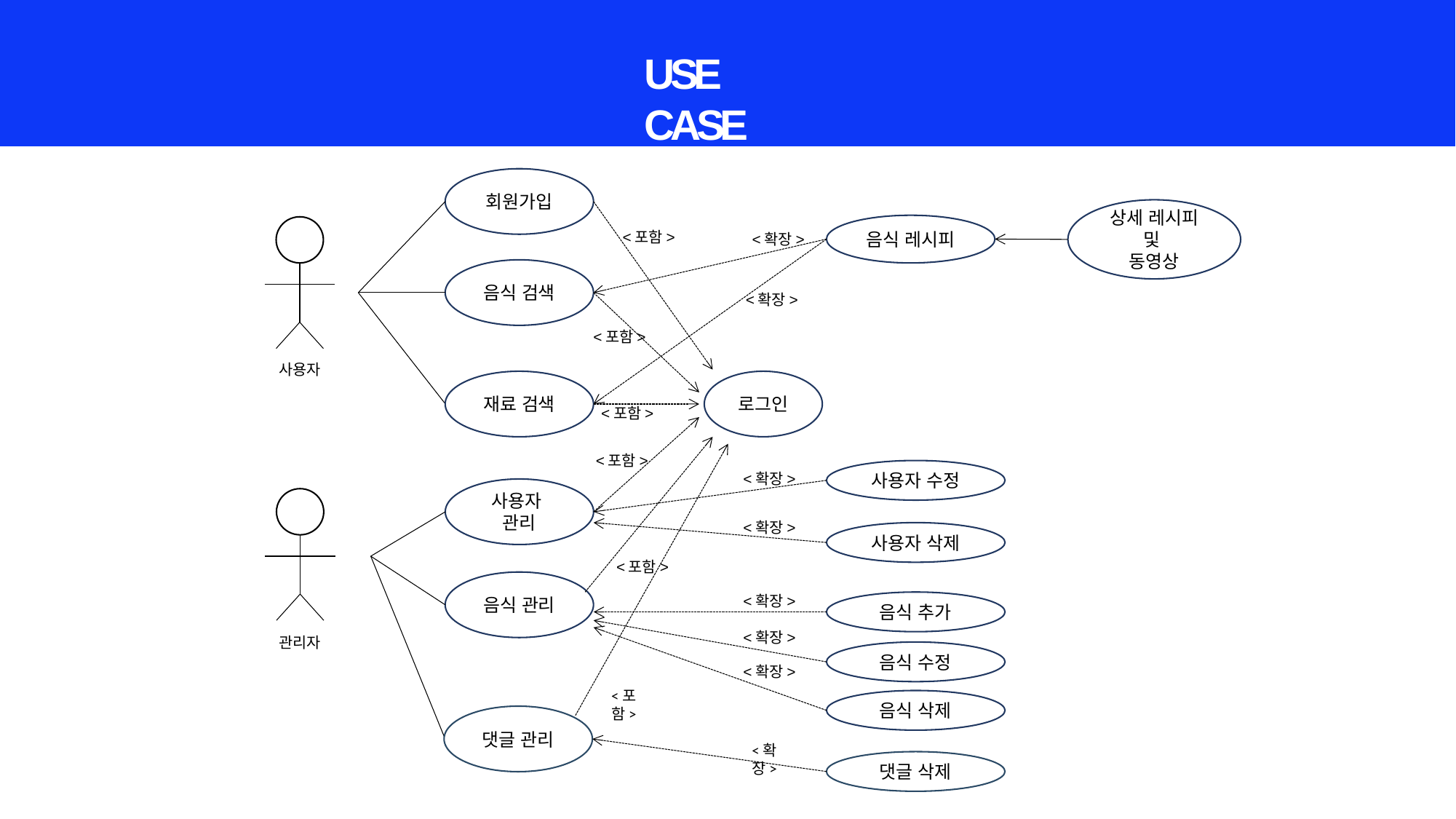

USE CASE
회원가입
상세 레시피 및
동영상
음식 레시피

사용자
<포함>
<확장>
음식 검색
<확장>
<포함>
재료 검색
로그인
<포함>
<포함>
사용자 수정
<확장>
사용자
관리

관리자
<확장>
사용자 삭제
<포함>
음식 관리
<확장>
음식 추가
<확장>
음식 수정
<확장>
<포함>
음식 삭제
댓글 관리
<확장>
댓글 삭제